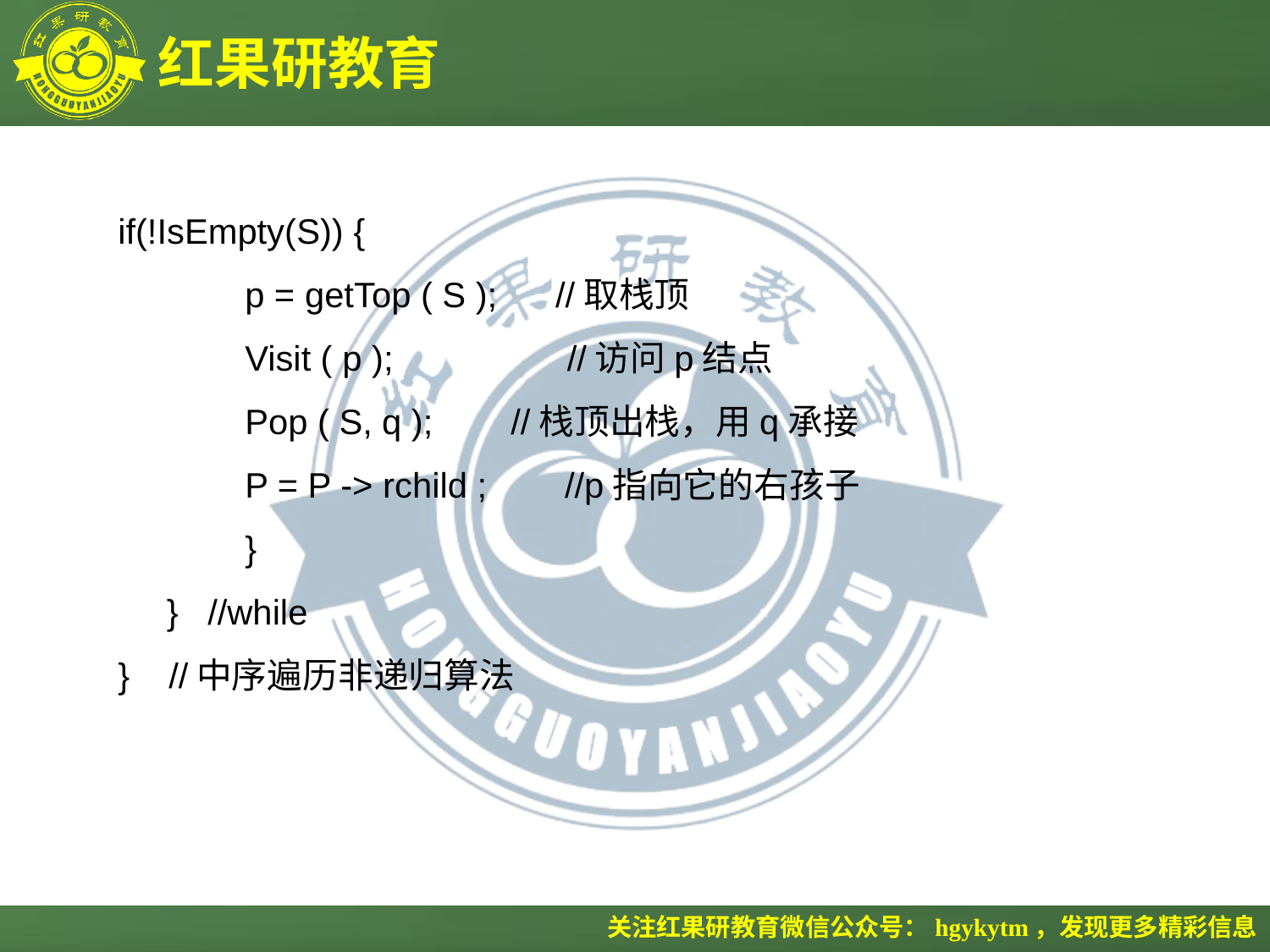

if(!IsEmpty(S)) {
	p = getTop ( S );      //取栈顶
	Visit ( p );	       //访问p结点
	Pop ( S, q );        //栈顶出栈，用q承接
	P = P -> rchild ;        //p指向它的右孩子
	}
     }   //while
}    //中序遍历非递归算法